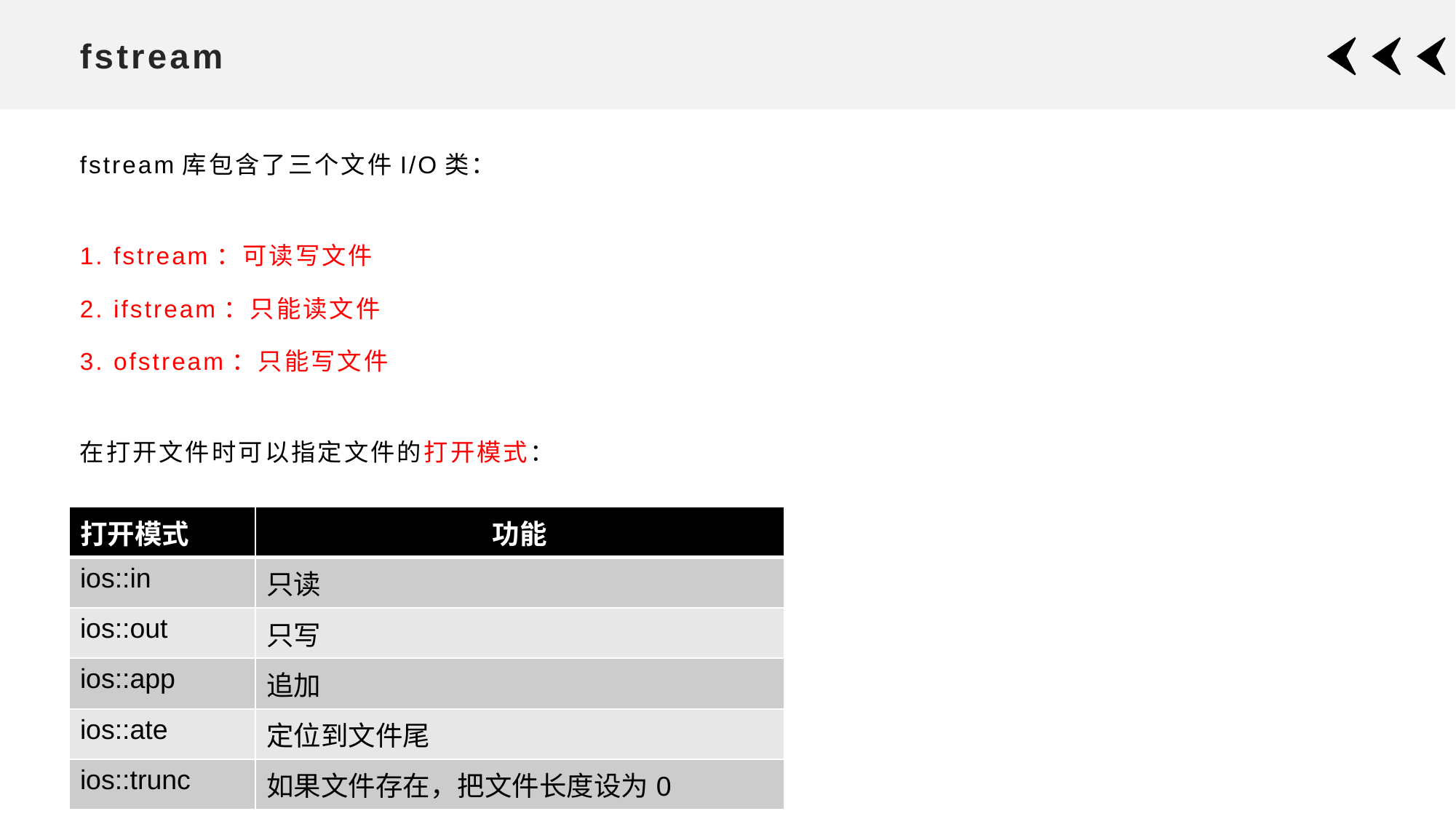

# fstream
fstream库包含了三个文件I/O类：
1. fstream：可读写文件
2. ifstream：只能读文件
3. ofstream：只能写文件
在打开文件时可以指定文件的打开模式：
| 打开模式 | 功能 |
| --- | --- |
| ios::in | 只读 |
| ios::out | 只写 |
| ios::app | 追加 |
| ios::ate | 定位到文件尾 |
| ios::trunc | 如果文件存在，把文件长度设为0 |